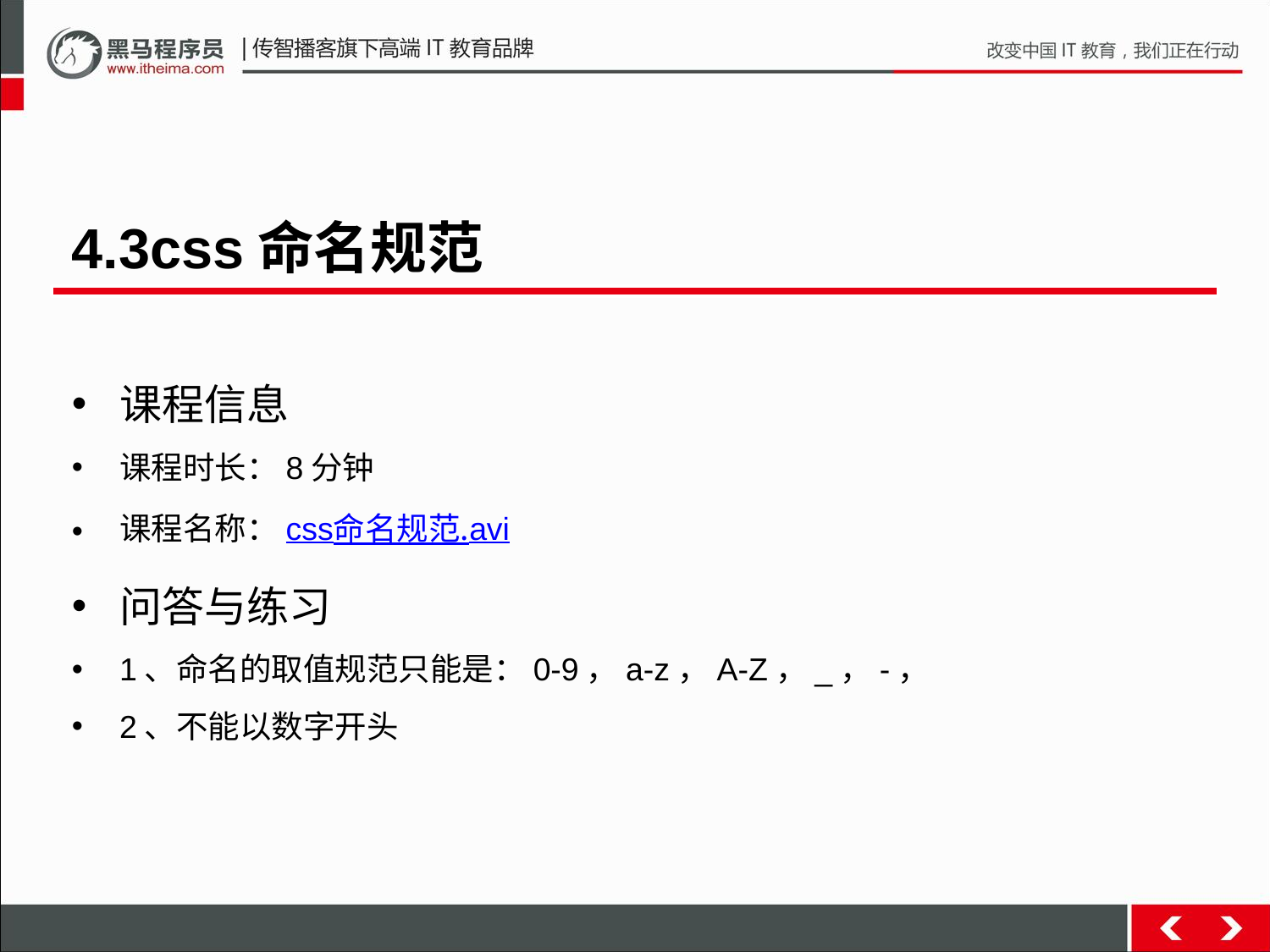

4.3css命名规范
课程信息
课程时长：8分钟
课程名称：css命名规范.avi
问答与练习
1、命名的取值规范只能是：0-9，a-z，A-Z，_，-，
2、不能以数字开头